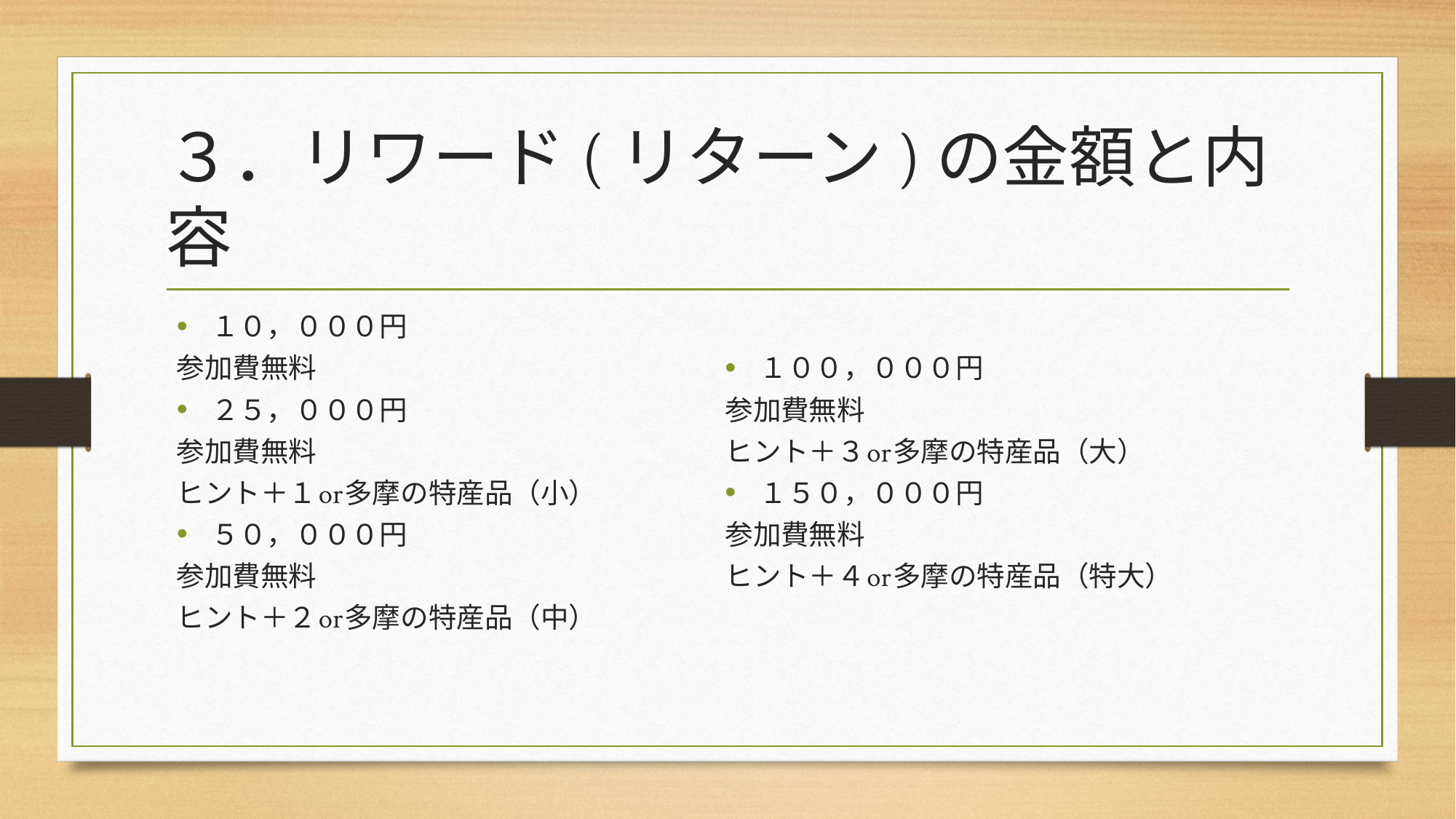

# ３．リワード(リターン)の金額と内容
１０，０００円
参加費無料
２５，０００円
参加費無料
ヒント＋１or多摩の特産品（小）
５０，０００円
参加費無料
ヒント＋２or多摩の特産品（中）

１００，０００円
参加費無料
ヒント＋３or多摩の特産品（大）
１５０，０００円
参加費無料
ヒント＋４or多摩の特産品（特大）